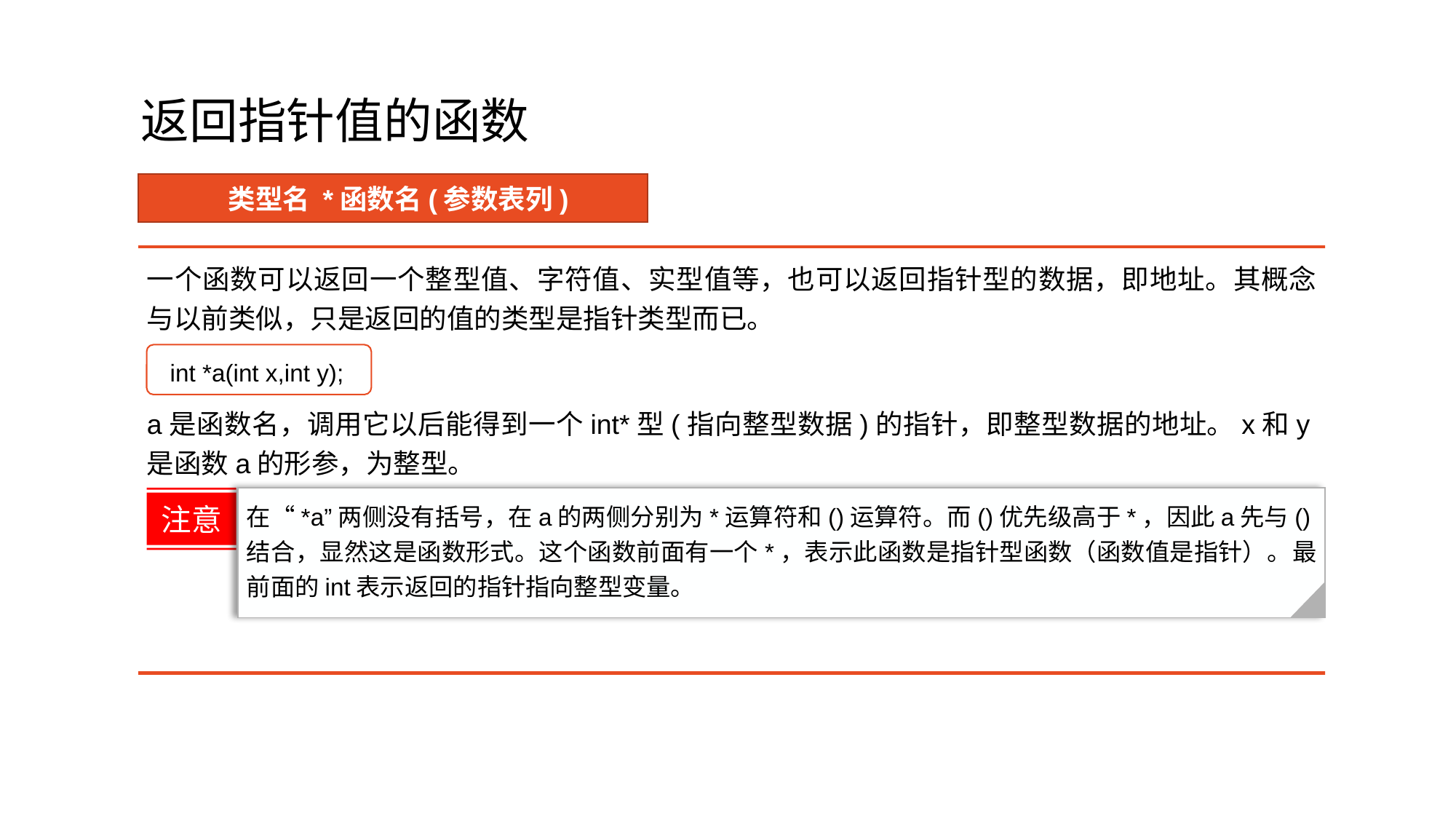

# 返回指针值的函数
类型名 *函数名(参数表列)
一个函数可以返回一个整型值、字符值、实型值等，也可以返回指针型的数据，即地址。其概念与以前类似，只是返回的值的类型是指针类型而已。

a是函数名，调用它以后能得到一个int*型(指向整型数据)的指针，即整型数据的地址。x和y是函数a的形参，为整型。
int *a(int x,int y);
在“*a”两侧没有括号，在a的两侧分别为*运算符和()运算符。而()优先级高于*，因此a先与()结合，显然这是函数形式。这个函数前面有一个*，表示此函数是指针型函数（函数值是指针）。最前面的int表示返回的指针指向整型变量。
注意